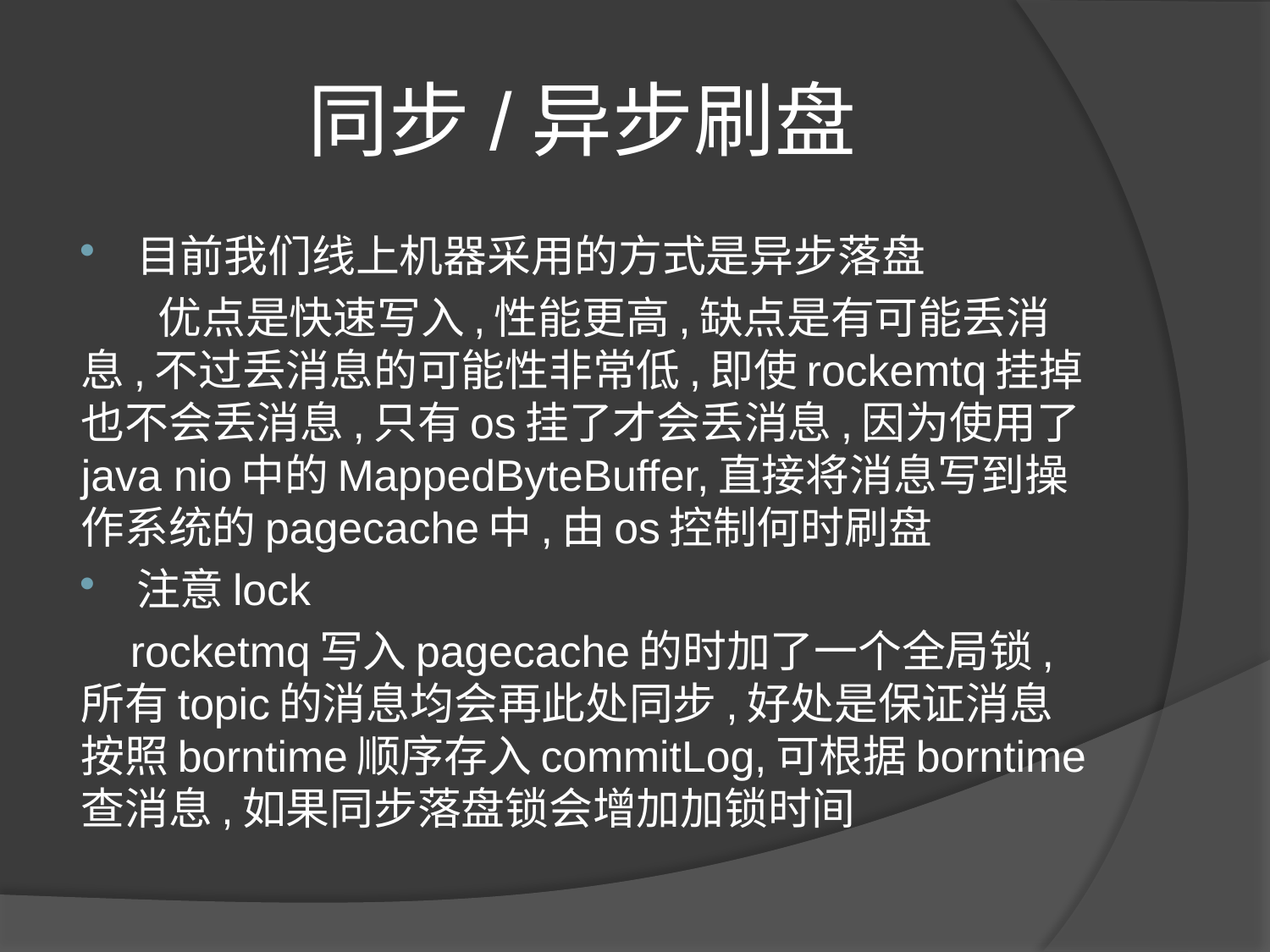

# 同步/异步刷盘
目前我们线上机器采用的方式是异步落盘
       优点是快速写入,性能更高,缺点是有可能丢消息,不过丢消息的可能性非常低,即使rockemtq挂掉也不会丢消息,只有os挂了才会丢消息,因为使用了java nio中的MappedByteBuffer,直接将消息写到操作系统的pagecache中,由os控制何时刷盘
注意lock
    rocketmq写入pagecache的时加了一个全局锁,所有topic的消息均会再此处同步,好处是保证消息按照borntime顺序存入commitLog,可根据borntime查消息,如果同步落盘锁会增加加锁时间